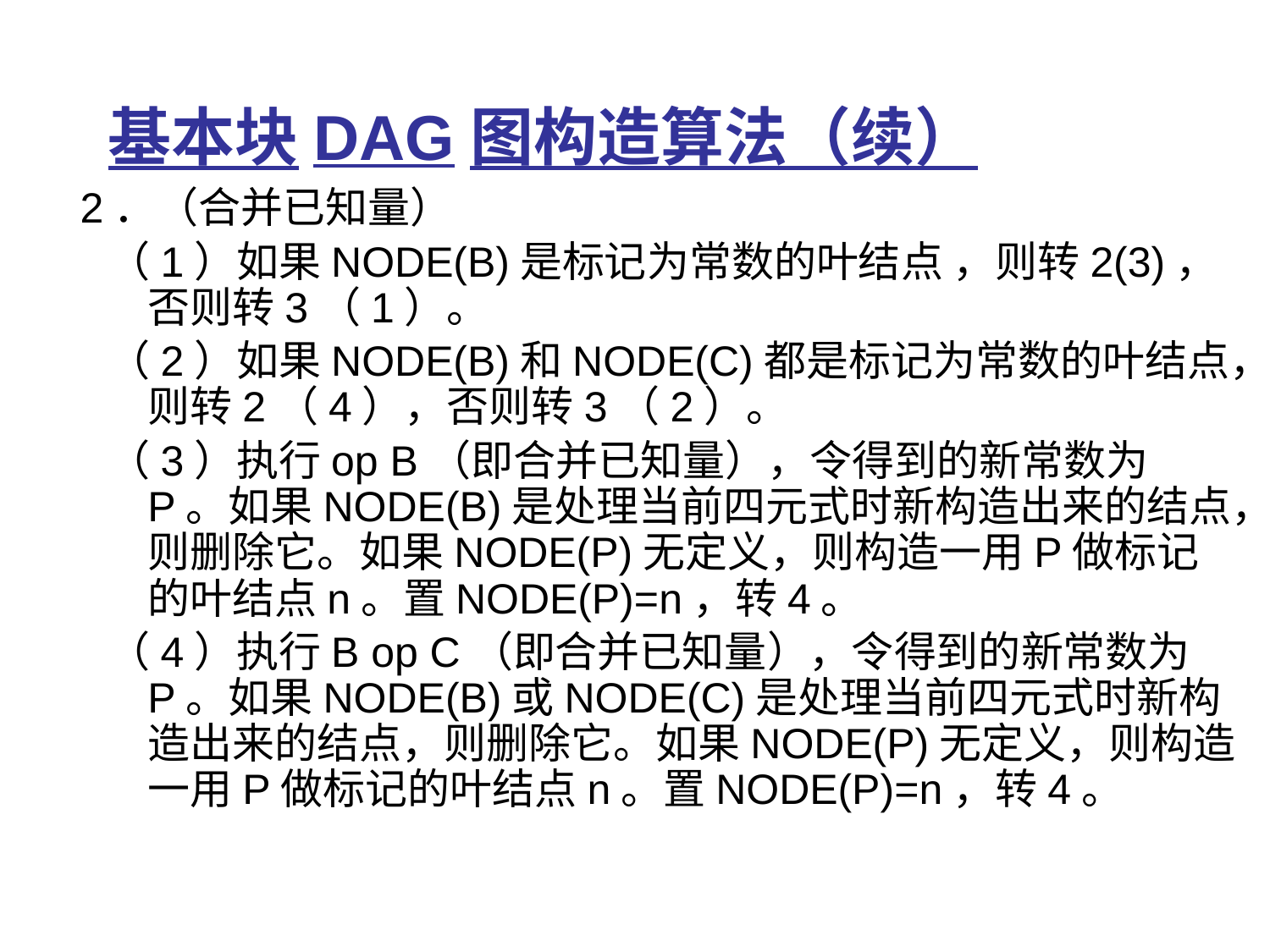

# 基本块DAG图构造算法（续）
   2．（合并已知量）
（1）如果NODE(B)是标记为常数的叶结点 ，则转2(3)，否则转3（1）。
（2）如果NODE(B)和NODE(C)都是标记为常数的叶结点，则转2（4），否则转3（2）。
（3）执行op B（即合并已知量），令得到的新常数为P。如果NODE(B)是处理当前四元式时新构造出来的结点，则删除它。如果NODE(P)无定义，则构造一用P做标记的叶结点n。置NODE(P)=n，转4。
（4）执行B op C（即合并已知量），令得到的新常数为P。如果NODE(B)或NODE(C)是处理当前四元式时新构造出来的结点，则删除它。如果NODE(P)无定义，则构造一用P做标记的叶结点n。置NODE(P)=n，转4。

24